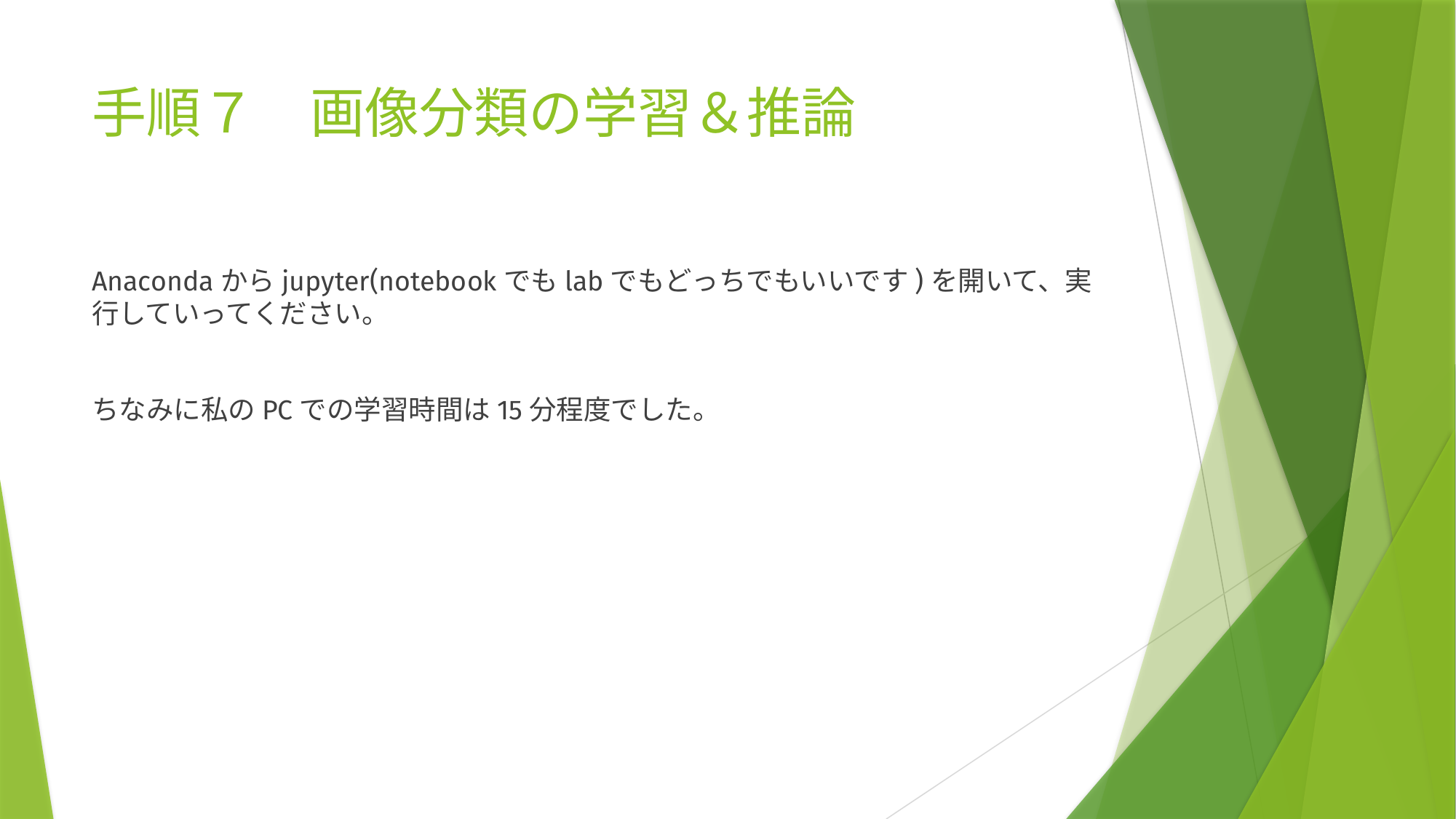

# 手順７　画像分類の学習＆推論
Anacondaからjupyter(notebookでもlabでもどっちでもいいです)を開いて、実行していってください。

ちなみに私のPCでの学習時間は15分程度でした。